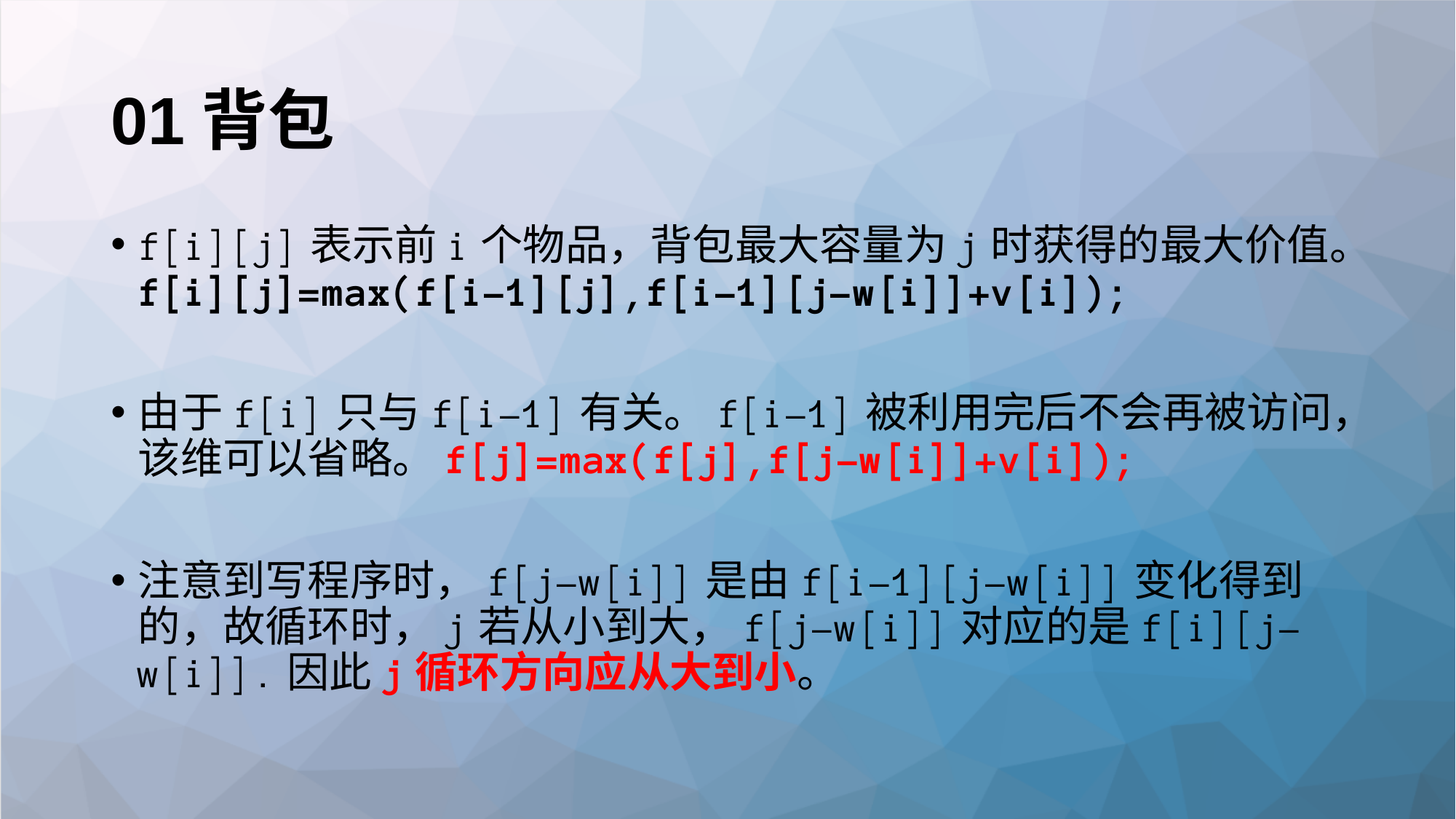

# 01背包
f[i][j]表示前i个物品，背包最大容量为j时获得的最大价值。f[i][j]=max(f[i-1][j],f[i-1][j-w[i]]+v[i]);

由于f[i]只与f[i-1]有关。f[i-1]被利用完后不会再被访问，该维可以省略。f[j]=max(f[j],f[j-w[i]]+v[i]);

注意到写程序时，f[j-w[i]]是由f[i-1][j-w[i]]变化得到的，故循环时，j若从小到大，f[j-w[i]]对应的是f[i][j-w[i]].因此j循环方向应从大到小。